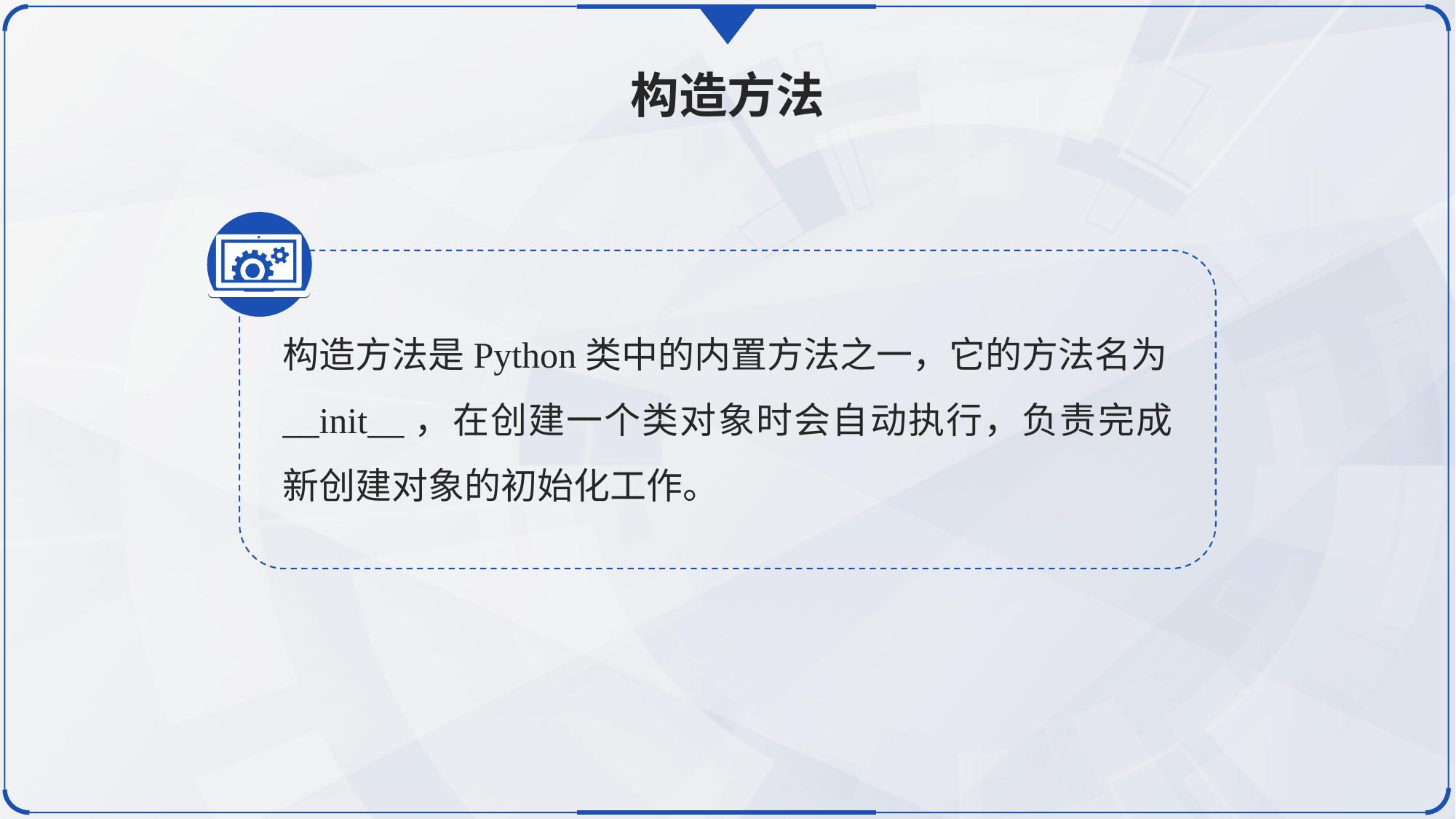

构造方法

构造方法是Python类中的内置方法之一，它的方法名为__init__，在创建一个类对象时会自动执行，负责完成新创建对象的初始化工作。